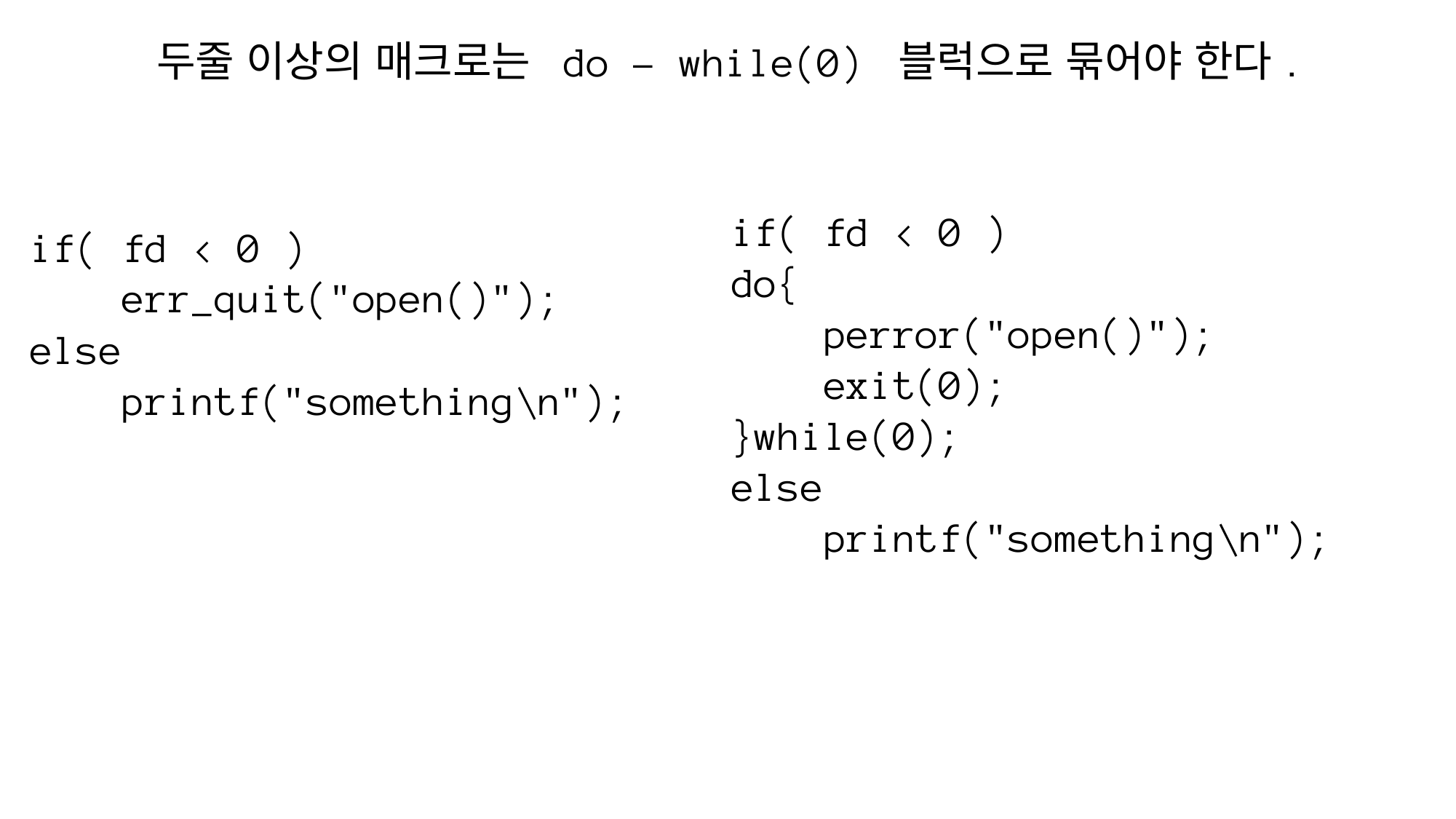

두줄 이상의 매크로는  do - while(0) 블럭으로 묶어야 한다.
if( fd < 0 )
do{
    perror("open()");
    exit(0);
}while(0);
else
    printf("something\n");
if( fd < 0 )
    err_quit("open()");
else
    printf("something\n");